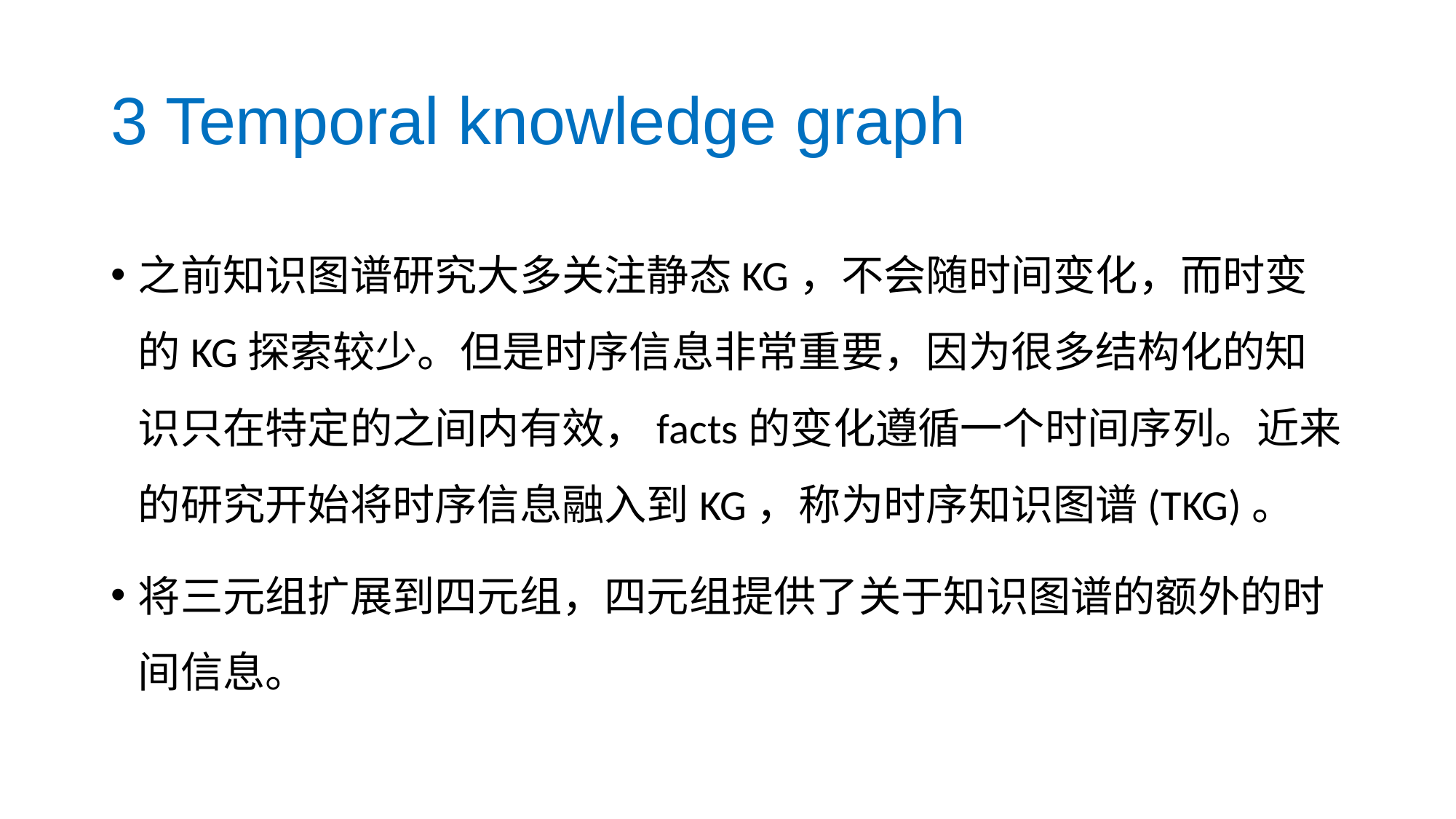

# 3 Temporal knowledge graph
之前知识图谱研究大多关注静态KG，不会随时间变化，而时变的KG探索较少。但是时序信息非常重要，因为很多结构化的知识只在特定的之间内有效，facts的变化遵循一个时间序列。近来的研究开始将时序信息融入到KG，称为时序知识图谱(TKG)。
将三元组扩展到四元组，四元组提供了关于知识图谱的额外的时间信息。